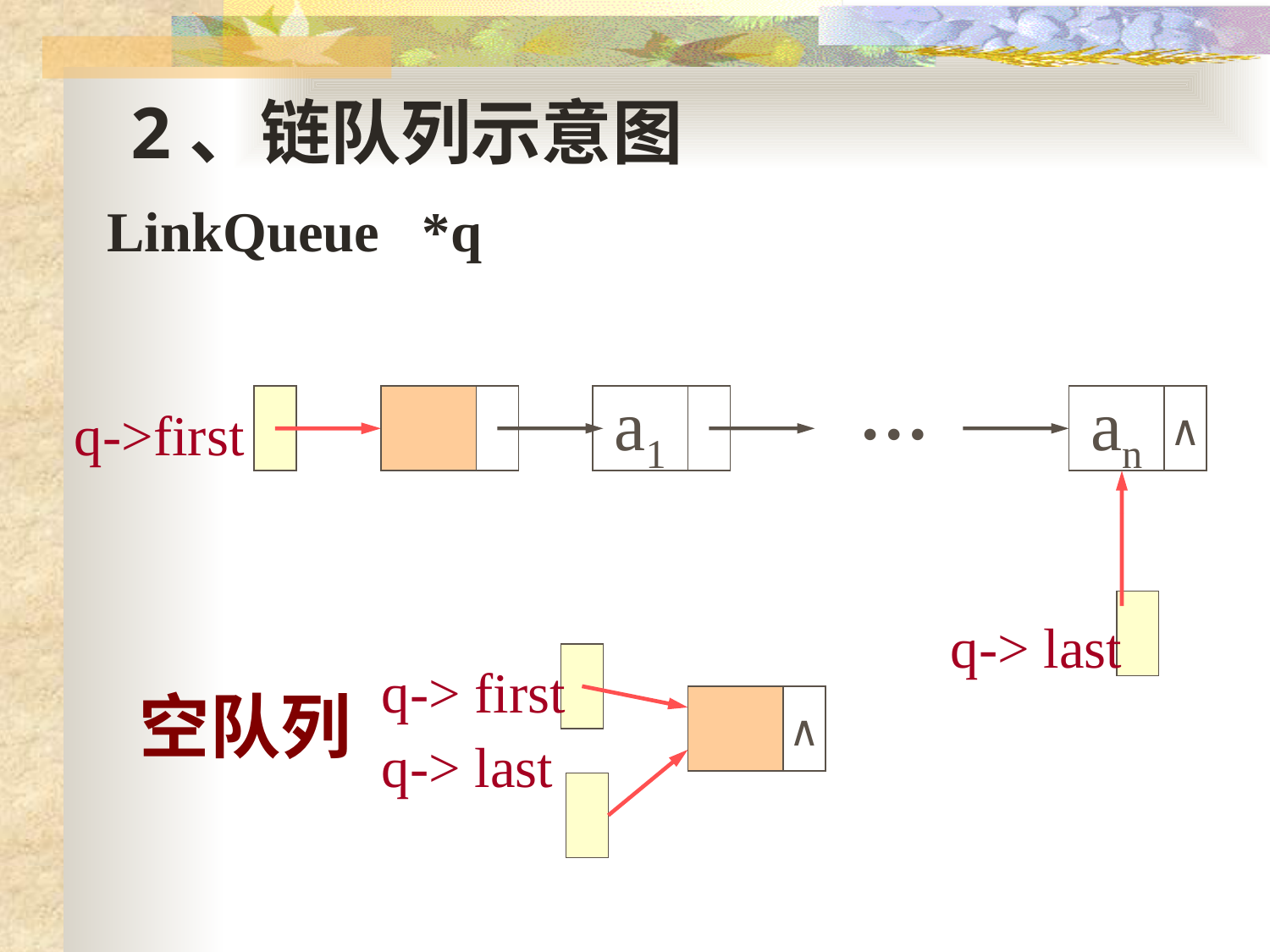

2、链队列示意图
LinkQueue   *q
…

a1

an
∧

q->first

q-> last
q-> first
q-> last

空队列

∧